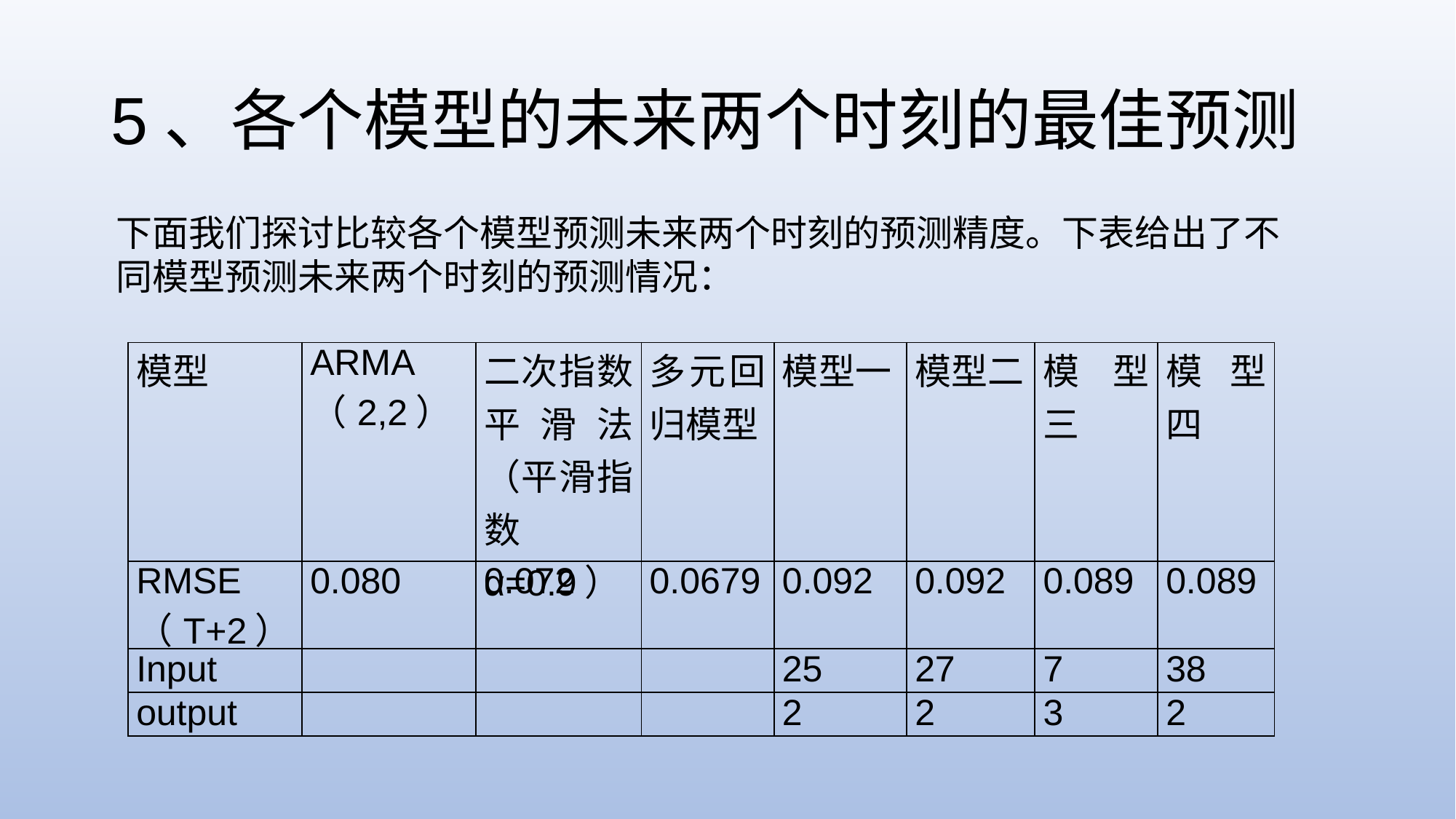

# 5、各个模型的未来两个时刻的最佳预测
下面我们探讨比较各个模型预测未来两个时刻的预测精度。下表给出了不同模型预测未来两个时刻的预测情况：
| 模型 | ARMA（2,2） | 二次指数平滑法（平滑指数α=0.9） | 多元回归模型 | 模型一 | 模型二 | 模型三 | 模型四 |
| --- | --- | --- | --- | --- | --- | --- | --- |
| RMSE（T+2） | 0.080 | 0.072 | 0.0679 | 0.092 | 0.092 | 0.089 | 0.089 |
| Input |  |  |  | 25 | 27 | 7 | 38 |
| output |  |  |  | 2 | 2 | 3 | 2 |